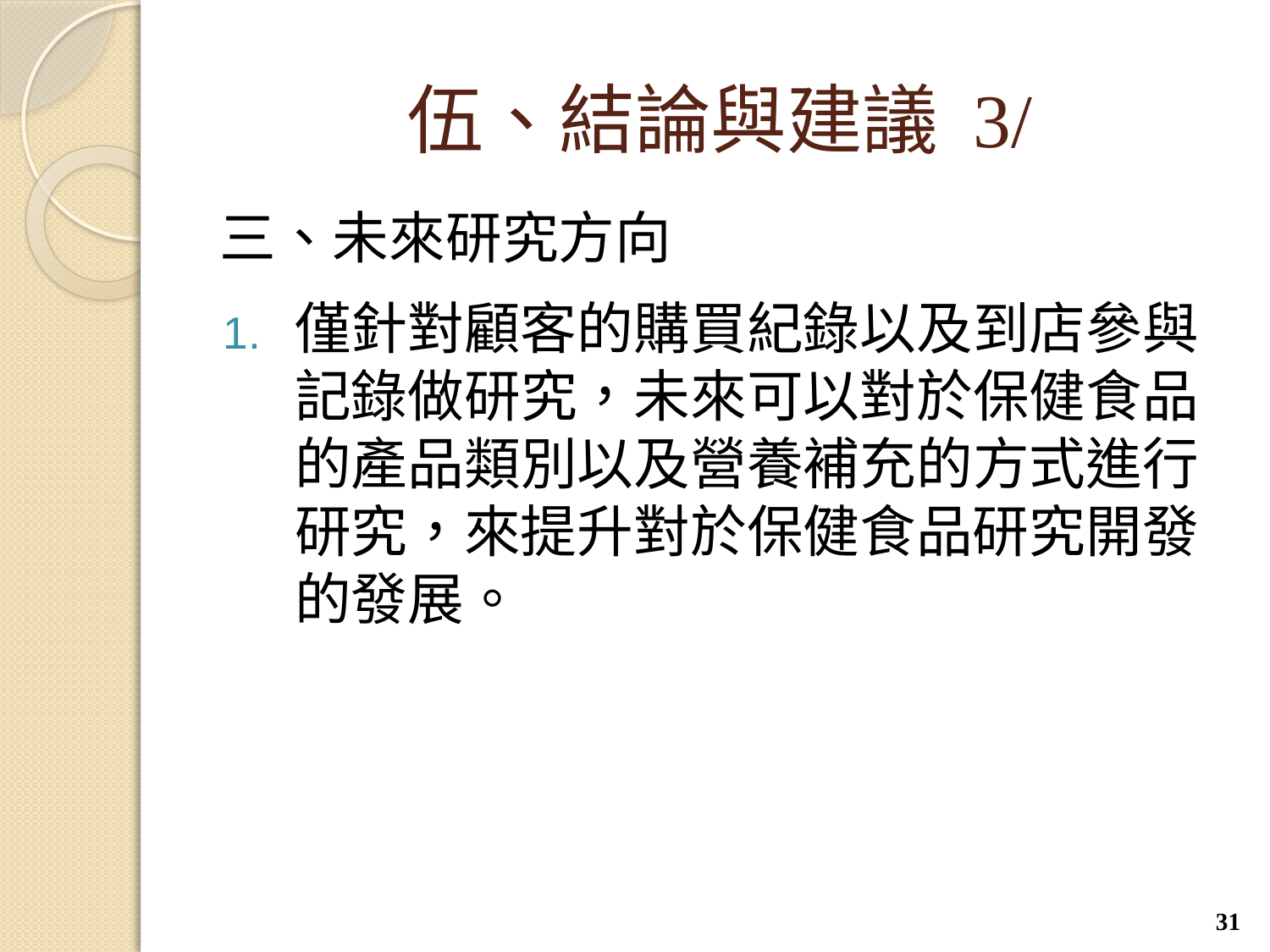

# 伍、結論與建議 3/
三、未來研究方向
僅針對顧客的購買紀錄以及到店參與記錄做研究，未來可以對於保健食品的產品類別以及營養補充的方式進行研究，來提升對於保健食品研究開發的發展。
31